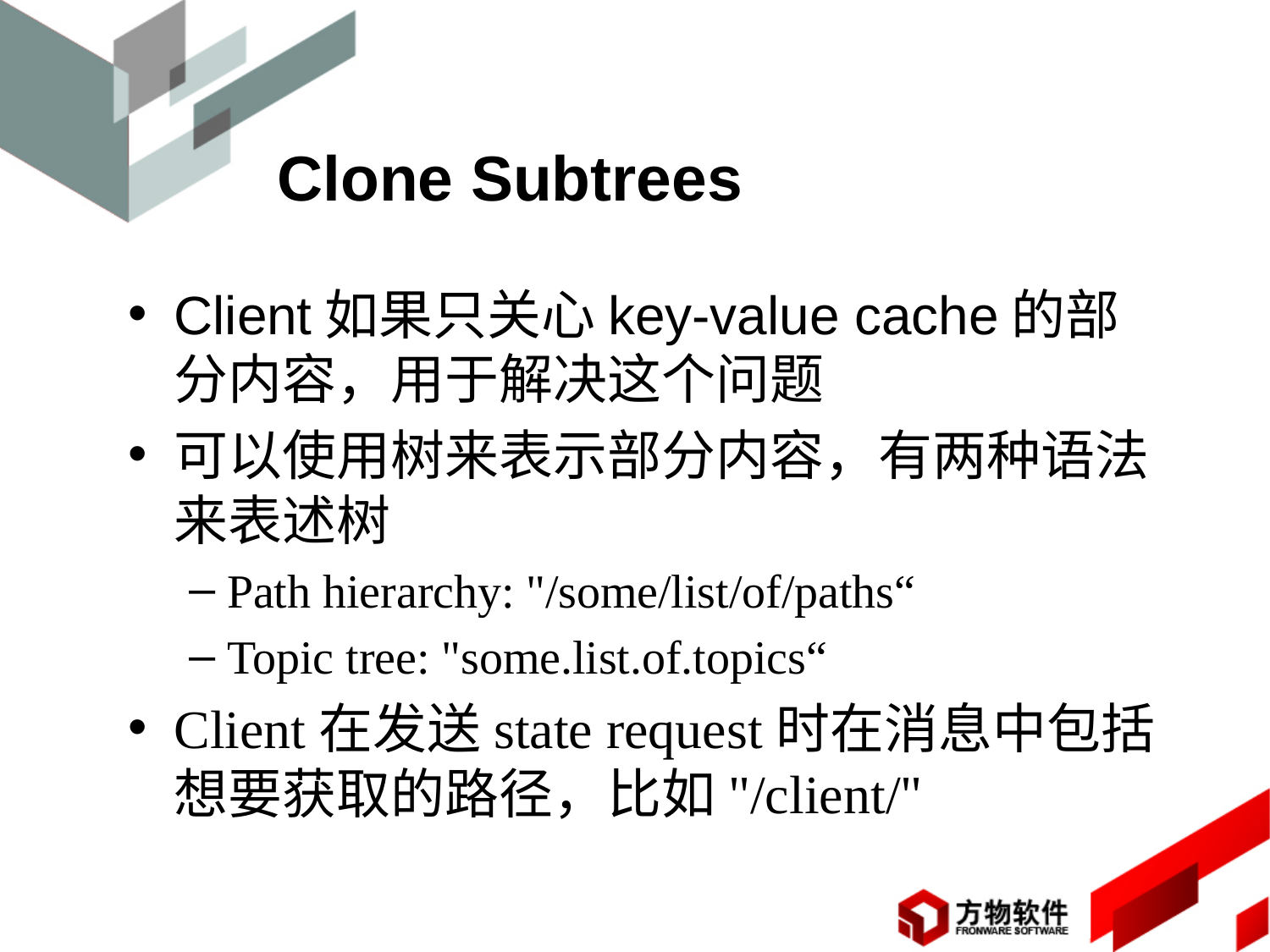

# Clone Subtrees
Client如果只关心key-value cache的部分内容，用于解决这个问题
可以使用树来表示部分内容，有两种语法来表述树
Path hierarchy: "/some/list/of/paths“
Topic tree: "some.list.of.topics“
Client在发送state request时在消息中包括想要获取的路径，比如"/client/"